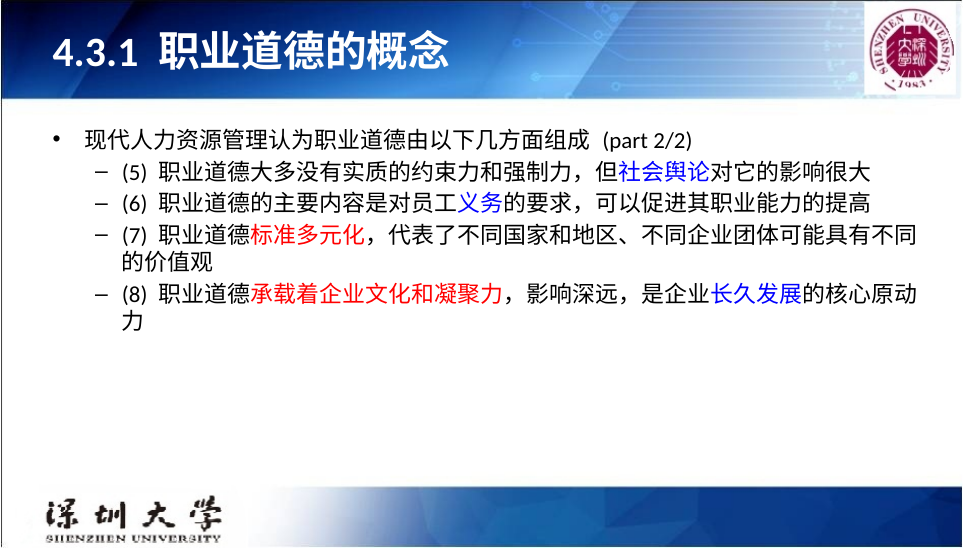

# 4.3.1 职业道德的概念
现代人力资源管理认为职业道德由以下几方面组成 (part 2/2)
(5) 职业道德大多没有实质的约束力和强制力，但社会舆论对它的影响很大
(6) 职业道德的主要内容是对员工义务的要求，可以促进其职业能力的提高
(7) 职业道德标准多元化，代表了不同国家和地区、不同企业团体可能具有不同的价值观
(8) 职业道德承载着企业文化和凝聚力，影响深远，是企业长久发展的核心原动力
142